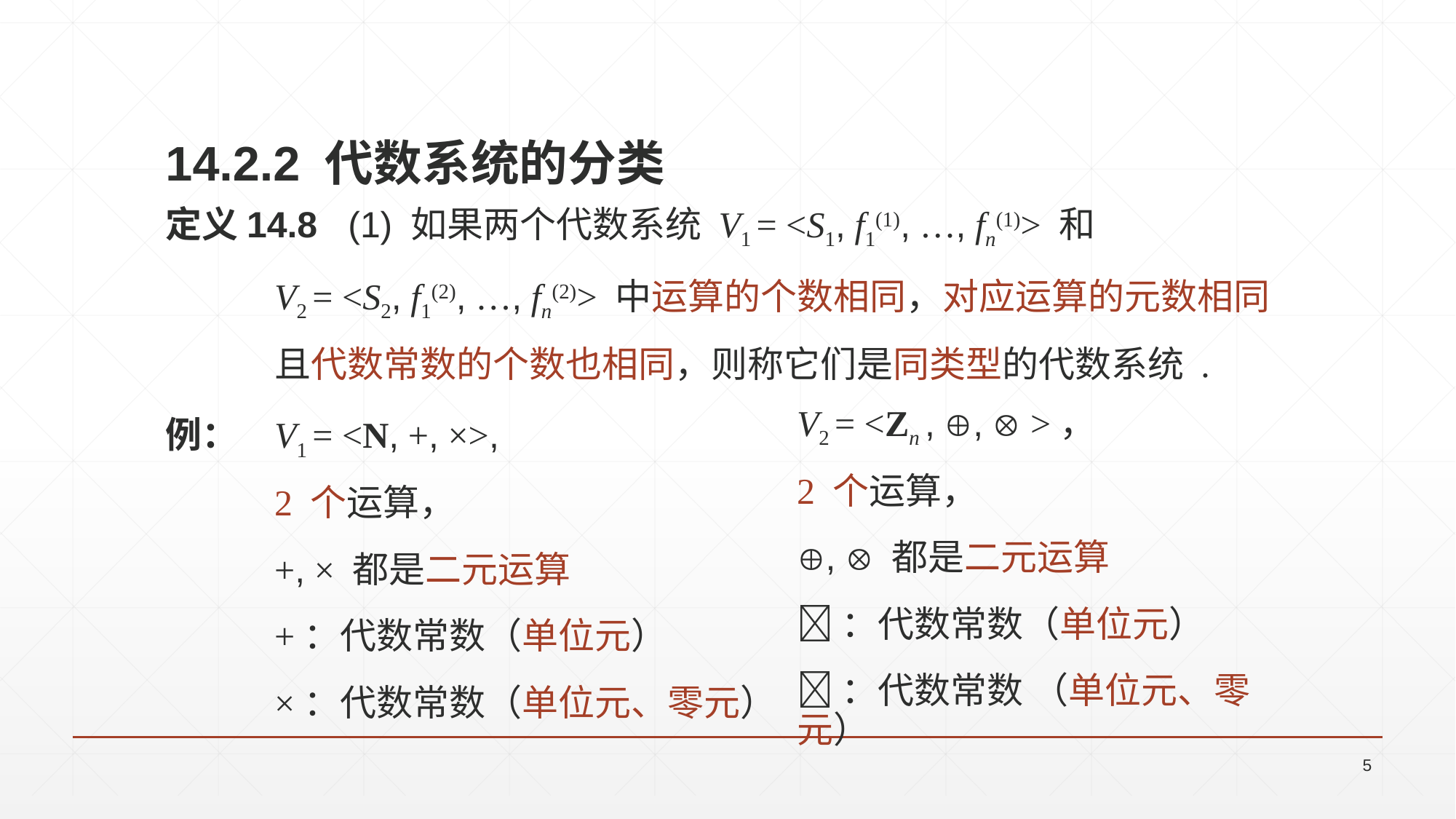

14.2.2 代数系统的分类
定义14.8   (1) 如果两个代数系统 V1 = <S1, f1(1), …, fn(1)> 和
	V2 = <S2, f1(2), …, fn(2)> 中运算的个数相同，对应运算的元数相同
	且代数常数的个数也相同，则称它们是同类型的代数系统 .
例：  	V1 = <N, +, ×>,
	2 个运算，
	+, × 都是二元运算
	+：代数常数（单位元）
	×：代数常数（单位元、零元）

V2 = <Zn , ⊕, ⊗ >，
2 个运算，
⊕, ⊗ 都是二元运算
⊕：代数常数（单位元）
⊗：代数常数 （单位元、零元）
5